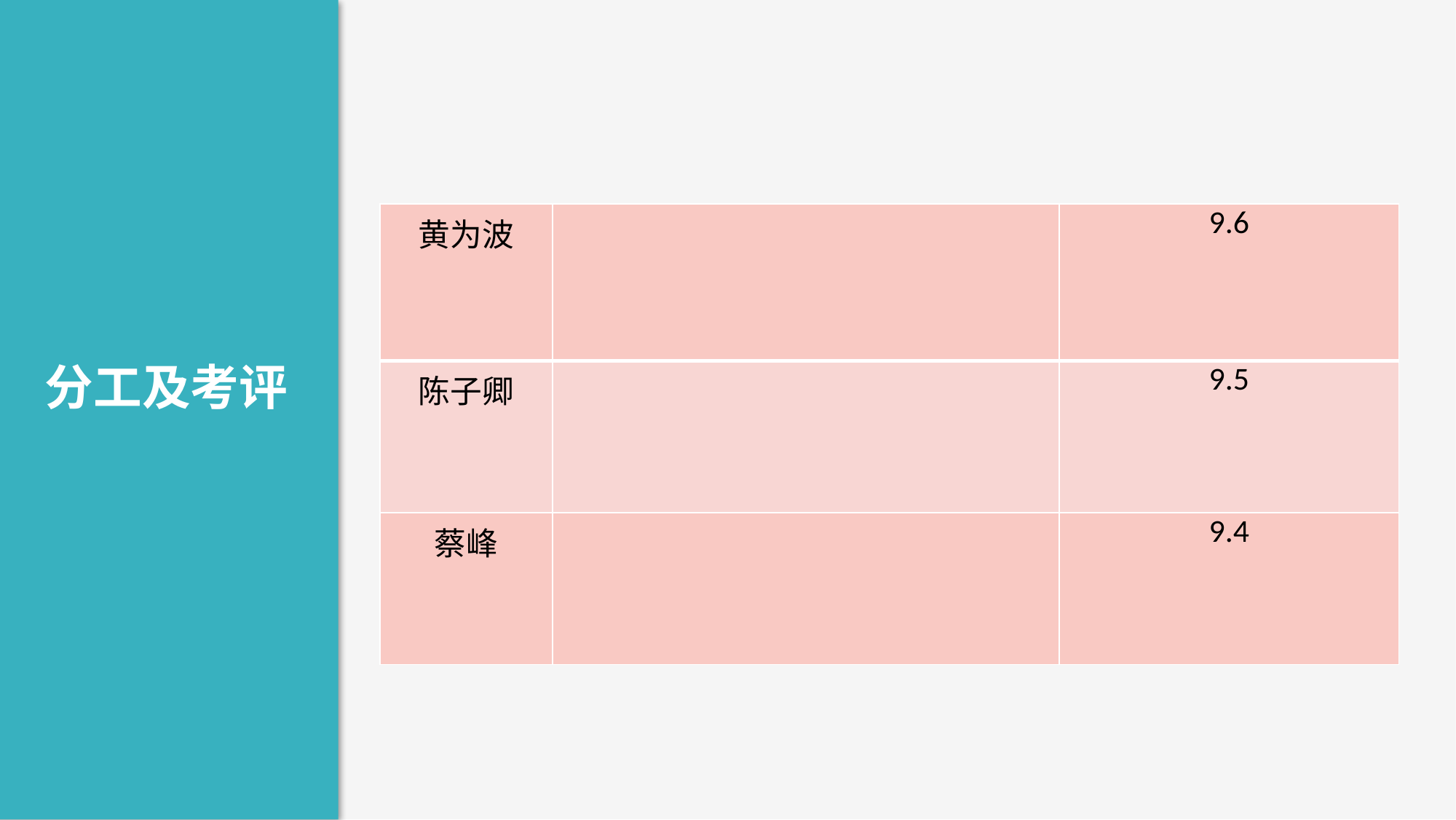

| 黄为波 |  | 9.6 |
| --- | --- | --- |
| 陈子卿 |  | 9.5 |
| 蔡峰 |  | 9.4 |
分工及考评